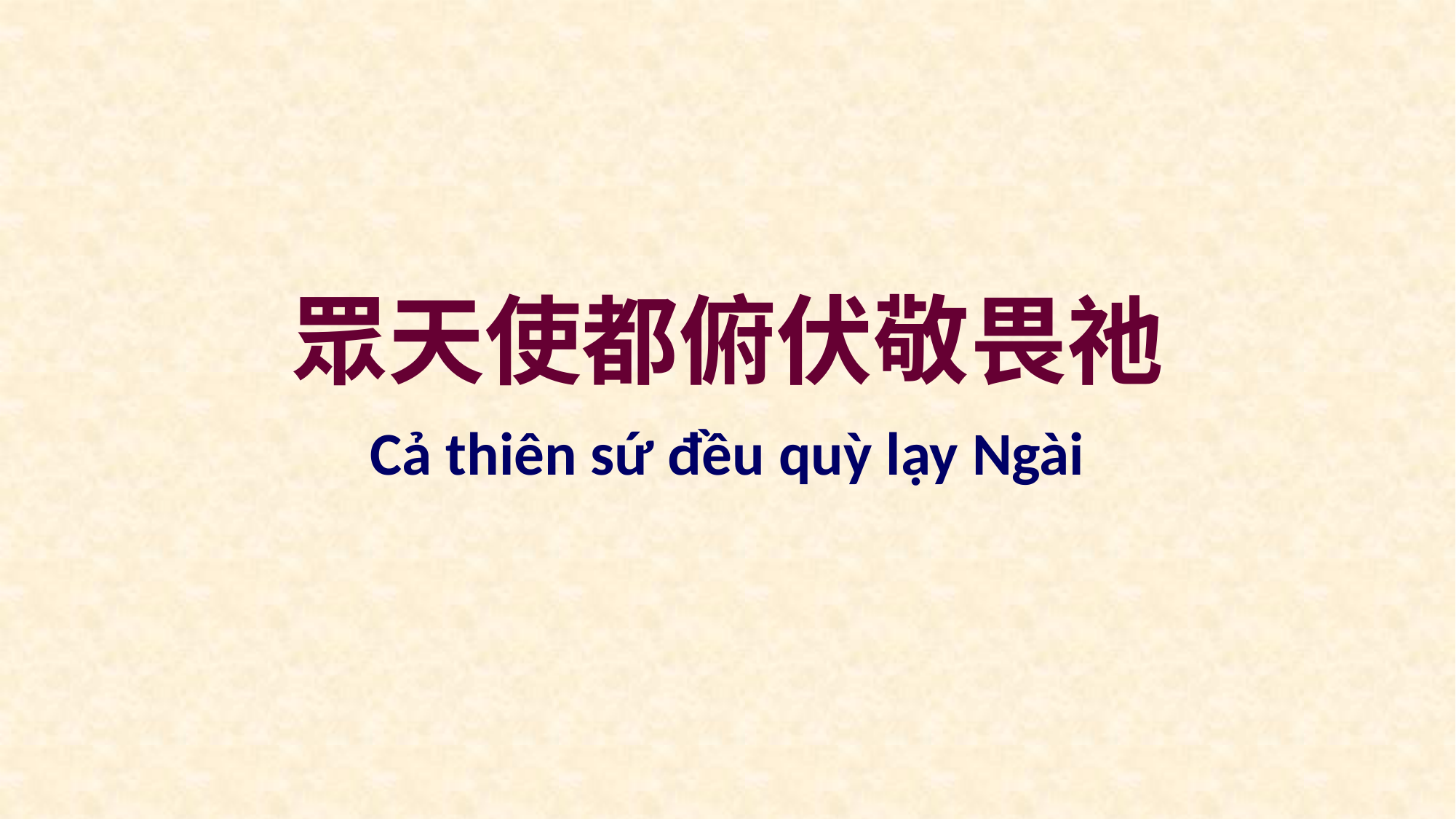

眾天使都俯伏敬畏祂
Cả thiên sứ đều quỳ lạy Ngài